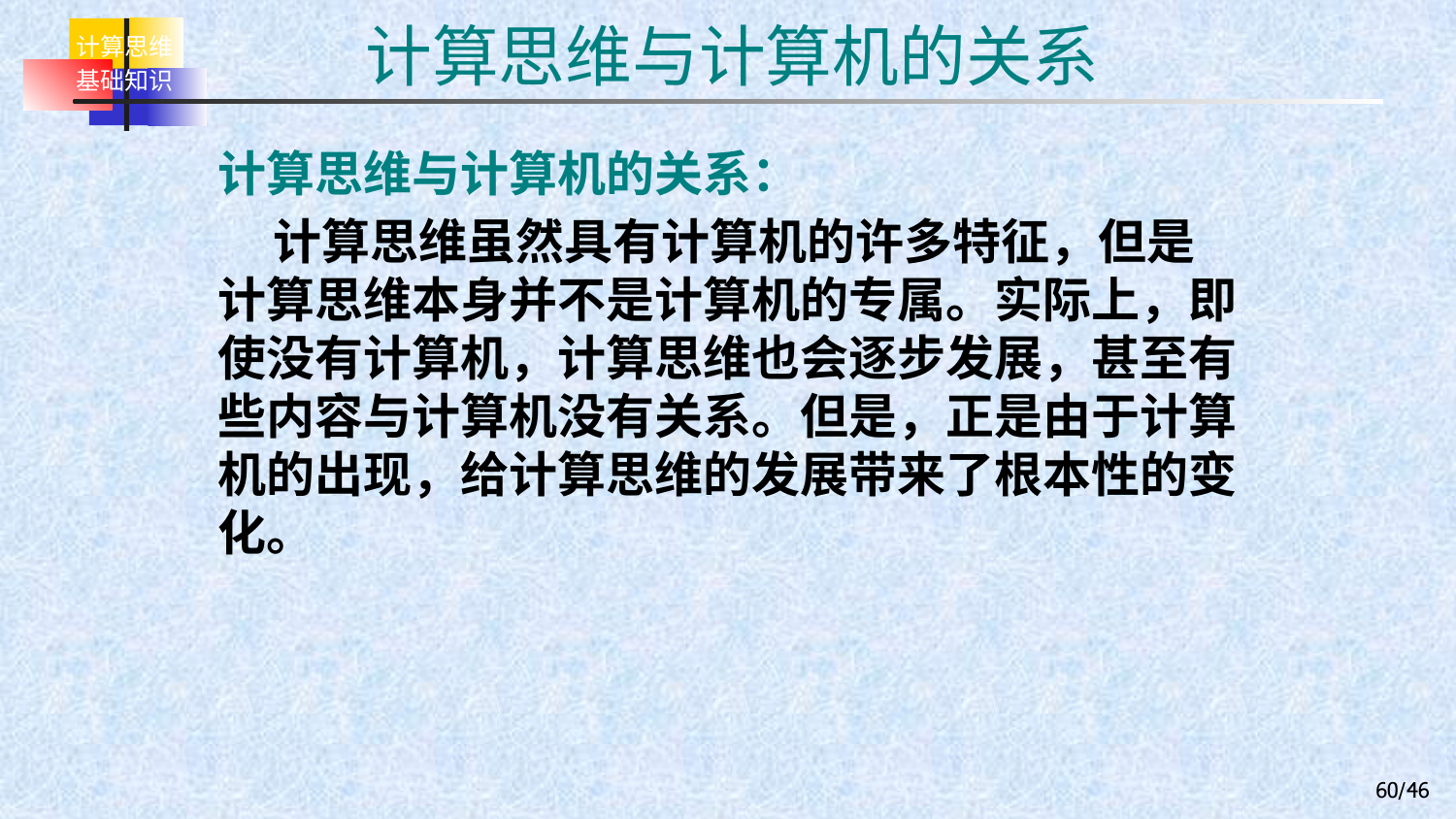

# 计算思维与计算机的关系
计算思维与计算机的关系：
    计算思维虽然具有计算机的许多特征，但是计算思维本身并不是计算机的专属。实际上，即使没有计算机，计算思维也会逐步发展，甚至有些内容与计算机没有关系。但是，正是由于计算机的出现，给计算思维的发展带来了根本性的变化。
60/46